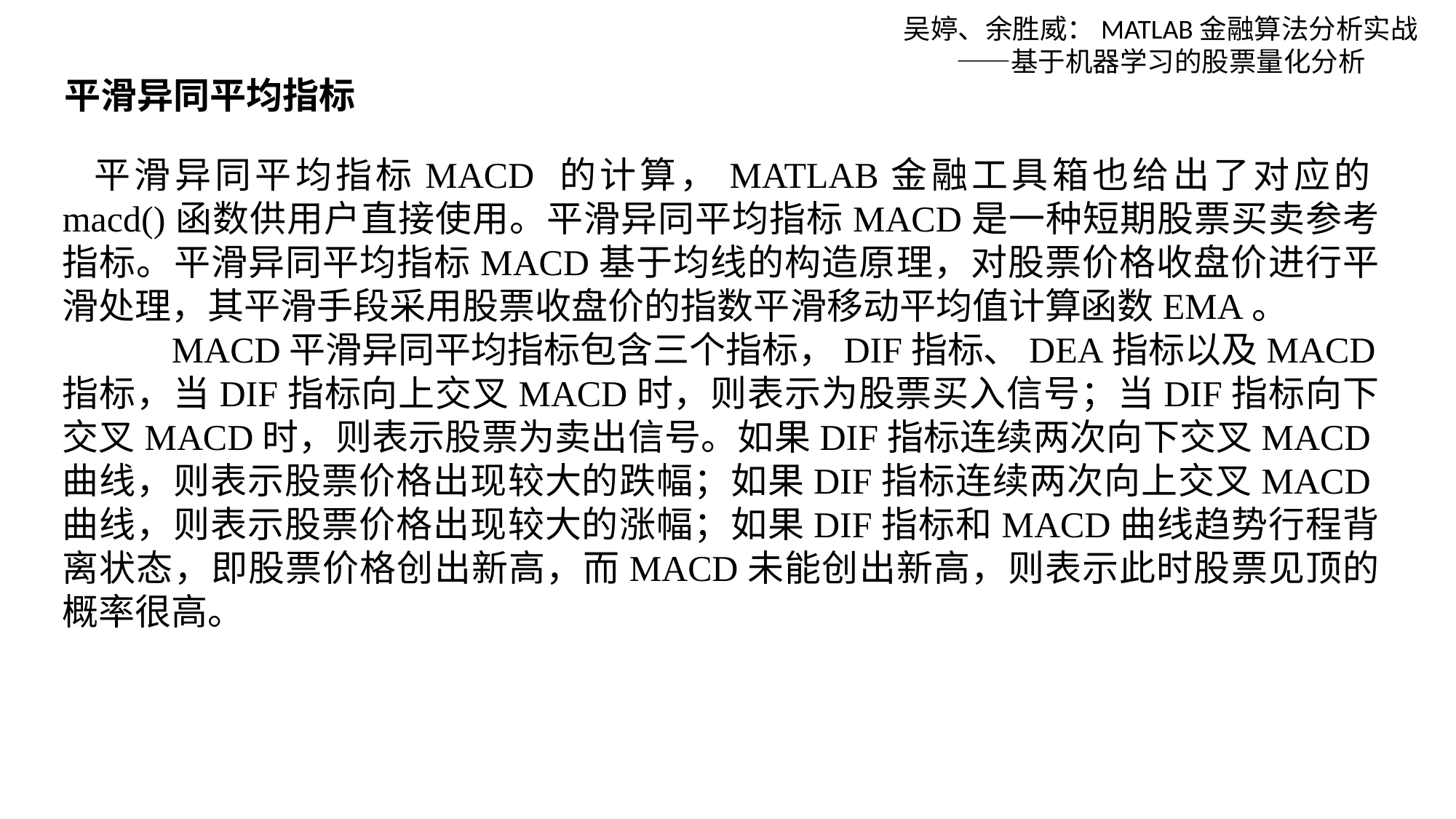

吴婷、余胜威：MATLAB金融算法分析实战——基于机器学习的股票量化分析
平滑异同平均指标
平滑异同平均指标MACD 的计算，MATLAB金融工具箱也给出了对应的macd()函数供用户直接使用。平滑异同平均指标MACD是一种短期股票买卖参考指标。平滑异同平均指标MACD基于均线的构造原理，对股票价格收盘价进行平滑处理，其平滑手段采用股票收盘价的指数平滑移动平均值计算函数EMA。
	MACD平滑异同平均指标包含三个指标，DIF指标、DEA指标以及MACD指标，当DIF指标向上交叉MACD时，则表示为股票买入信号；当DIF指标向下交叉MACD时，则表示股票为卖出信号。如果DIF指标连续两次向下交叉MACD曲线，则表示股票价格出现较大的跌幅；如果DIF指标连续两次向上交叉MACD曲线，则表示股票价格出现较大的涨幅；如果DIF指标和MACD曲线趋势行程背离状态，即股票价格创出新高，而MACD未能创出新高，则表示此时股票见顶的概率很高。